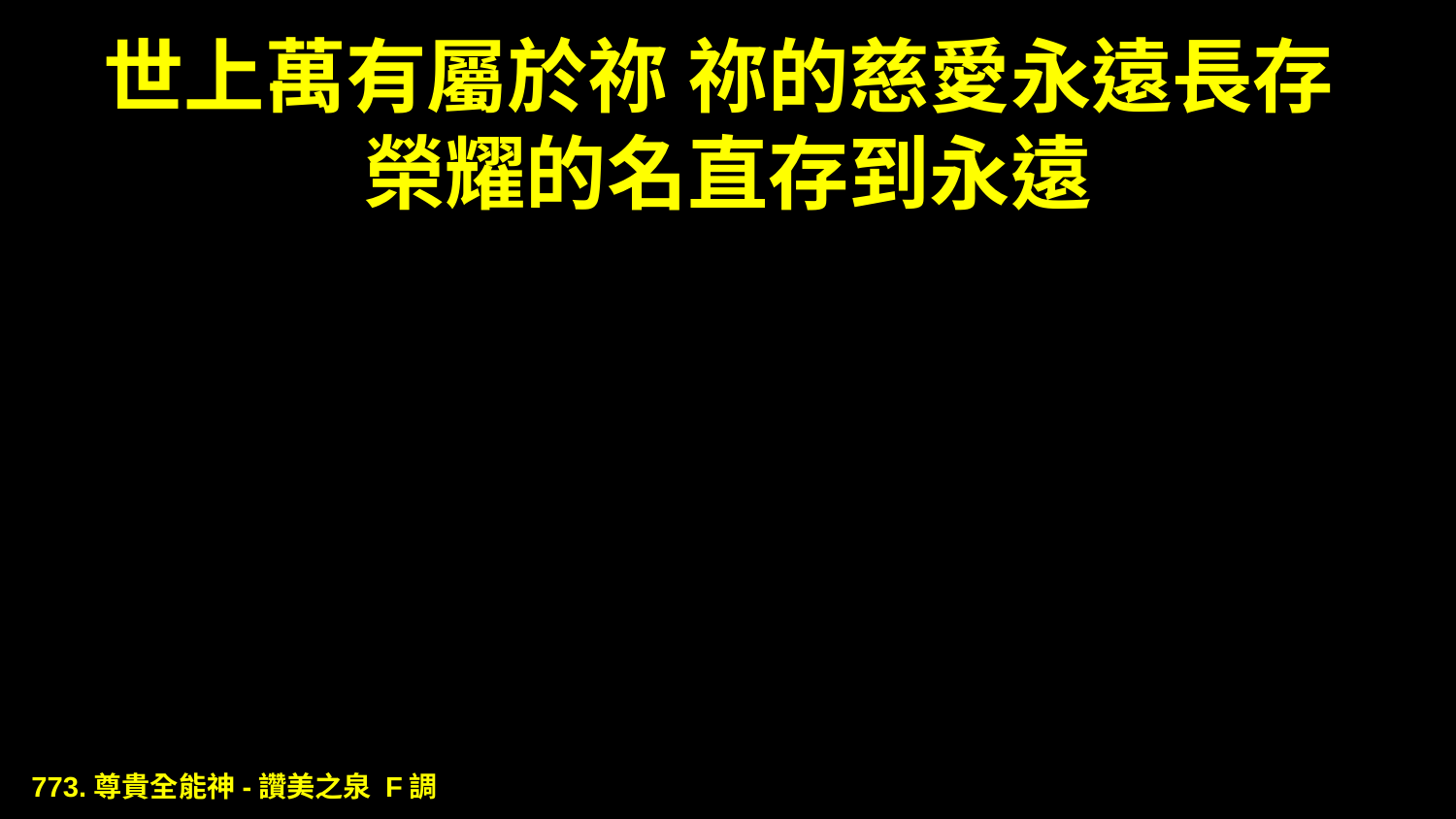

# 世上萬有屬於祢 祢的慈愛永遠長存 榮耀的名直存到永遠
773.尊貴全能神-讚美之泉 F調